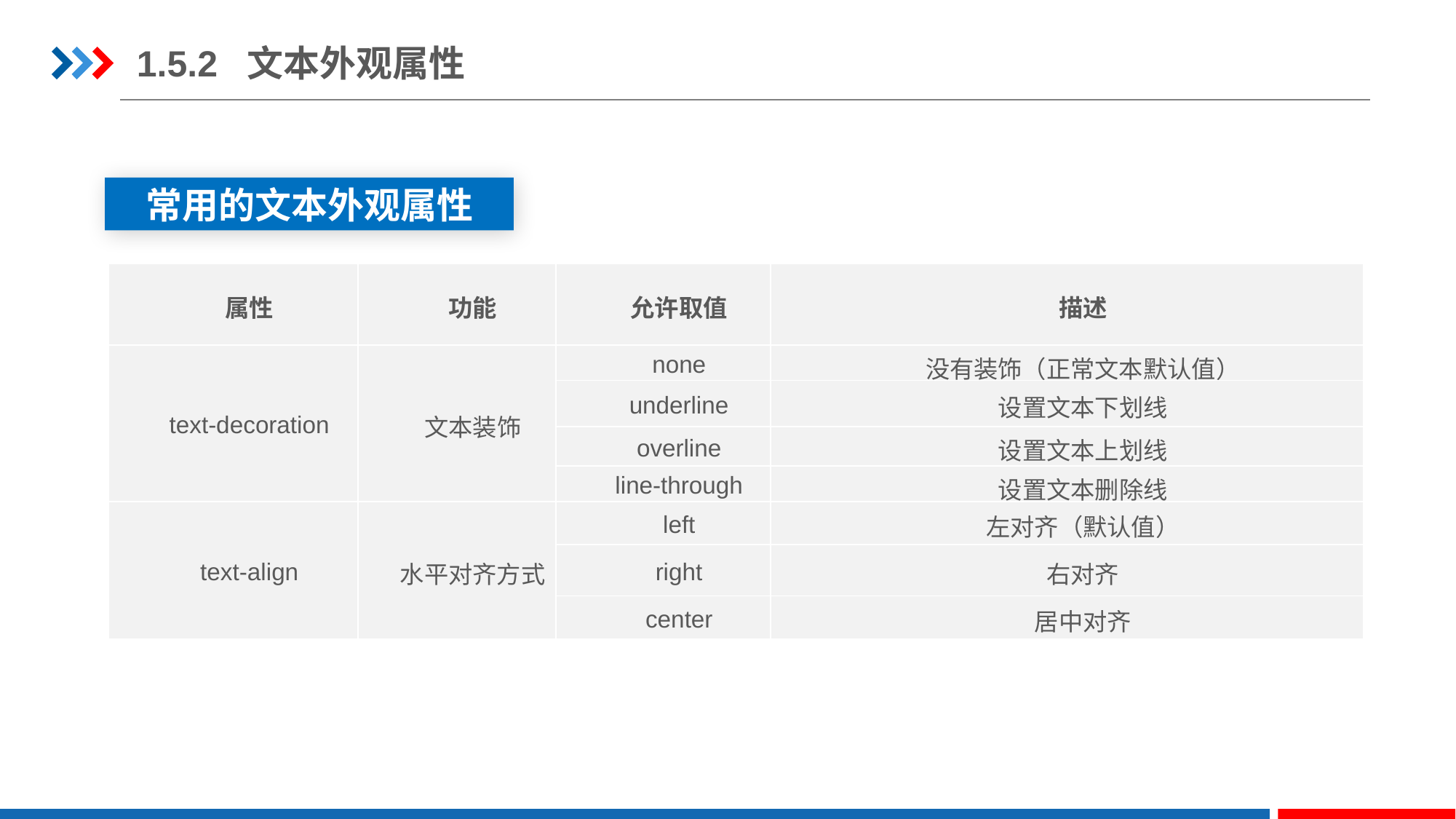

1.5.2  文本外观属性
常用的文本外观属性
| 属性 | 功能 | 允许取值 | 描述 |
| --- | --- | --- | --- |
| text-decoration | 文本装饰 | none | 没有装饰（正常文本默认值） |
|  |  | underline | 设置文本下划线 |
|  |  | overline | 设置文本上划线 |
|  |  | line-through | 设置文本删除线 |
| text-align | 水平对齐方式 | left | 左对齐（默认值） |
|  |  | right | 右对齐 |
|  |  | center | 居中对齐 |